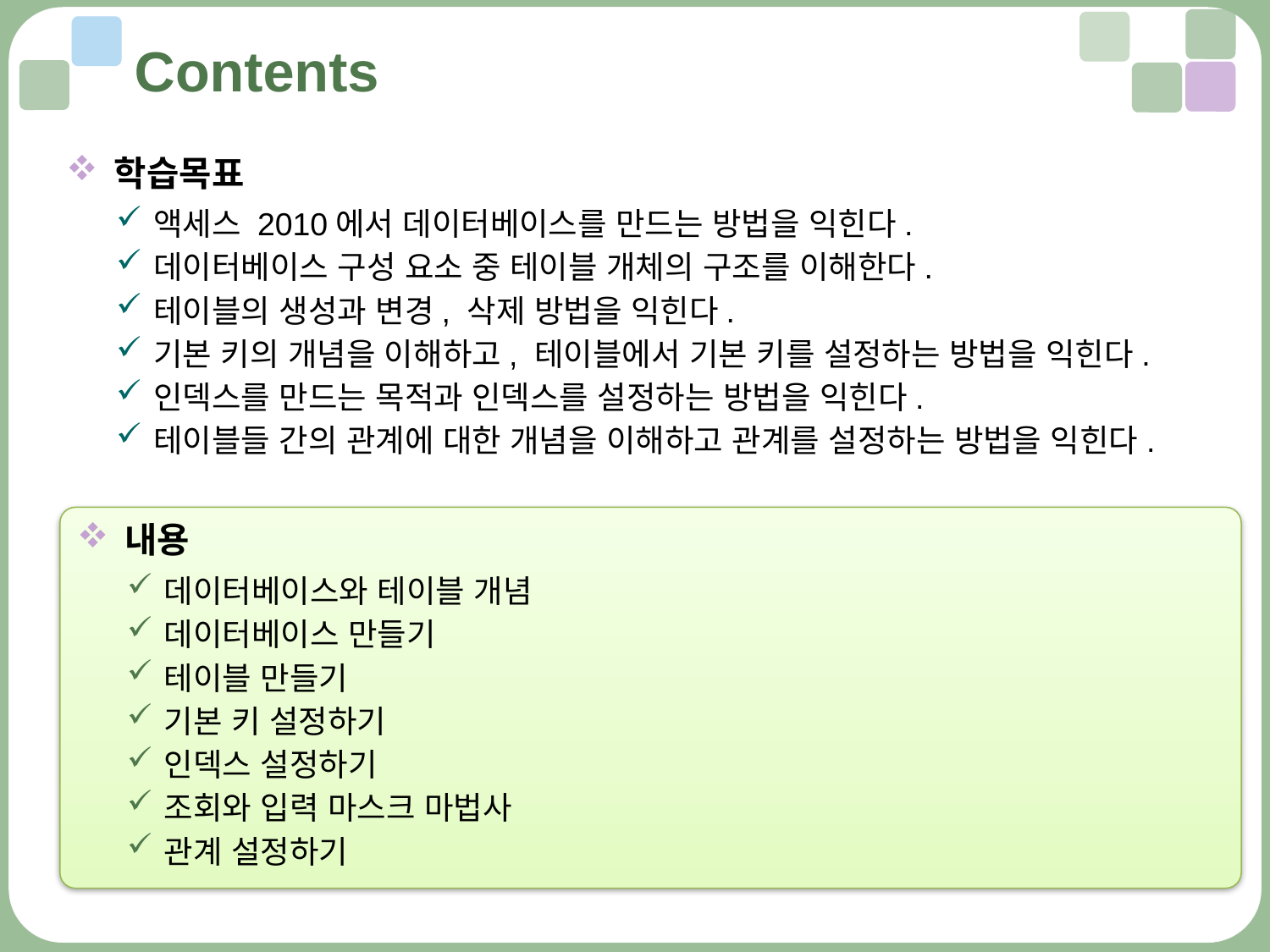

# Contents
학습목표
액세스 2010에서 데이터베이스를 만드는 방법을 익힌다.
데이터베이스 구성 요소 중 테이블 개체의 구조를 이해한다.
테이블의 생성과 변경, 삭제 방법을 익힌다.
기본 키의 개념을 이해하고, 테이블에서 기본 키를 설정하는 방법을 익힌다.
인덱스를 만드는 목적과 인덱스를 설정하는 방법을 익힌다.
테이블들 간의 관계에 대한 개념을 이해하고 관계를 설정하는 방법을 익힌다.
내용
데이터베이스와 테이블 개념
데이터베이스 만들기
테이블 만들기
기본 키 설정하기
인덱스 설정하기
조회와 입력 마스크 마법사
관계 설정하기